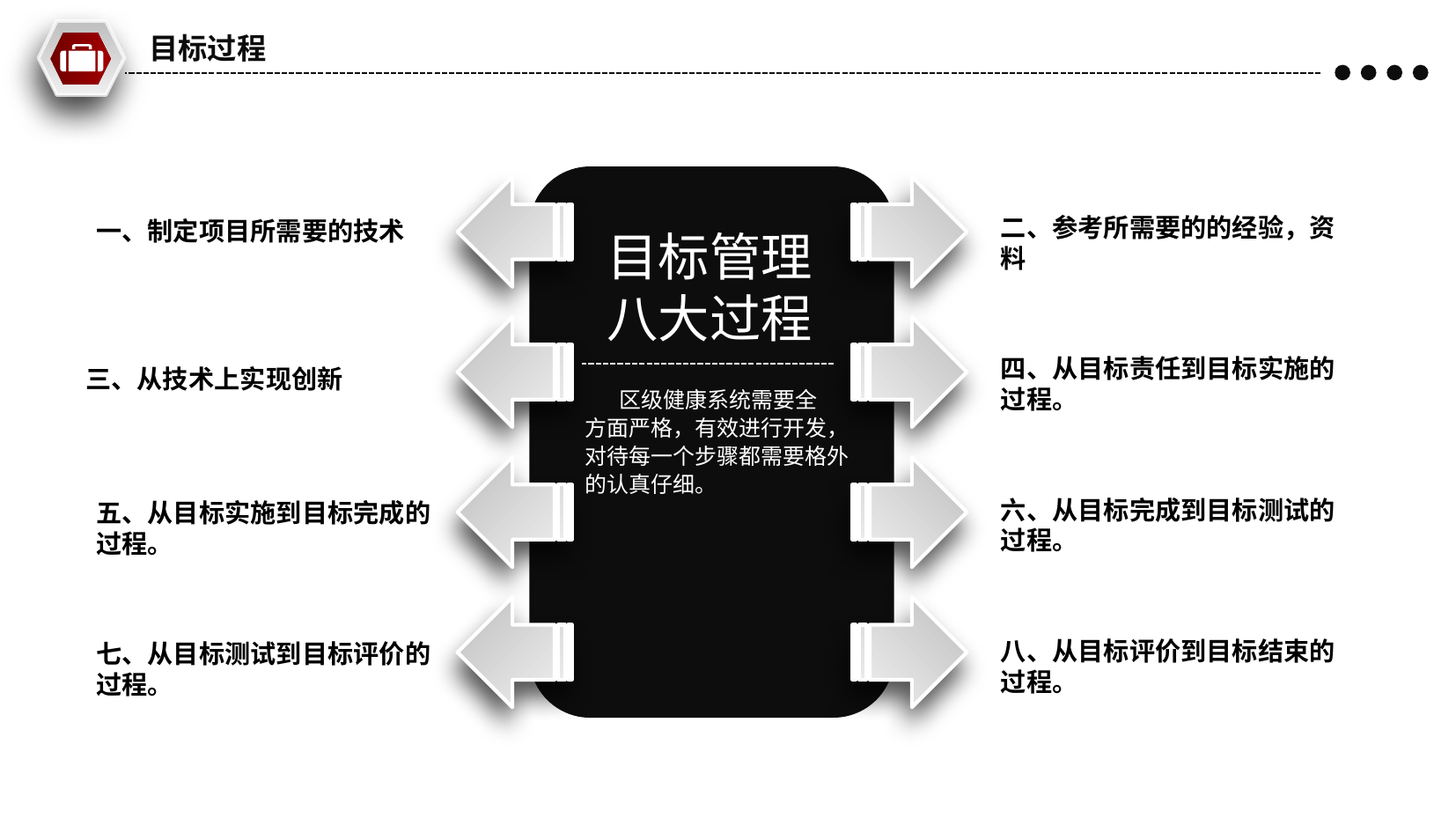

目标过程

二、参考所需要的的经验，资料
一、制定项目所需要的技术
目标管理
八大过程

四、从目标责任到目标实施的过程。
三、从技术上实现创新
      区级健康系统需要全
方面严格，有效进行开发，
对待每一个步骤都需要格外
的认真仔细。

六、从目标完成到目标测试的过程。
五、从目标实施到目标完成的过程。

八、从目标评价到目标结束的过程。
七、从目标测试到目标评价的过程。